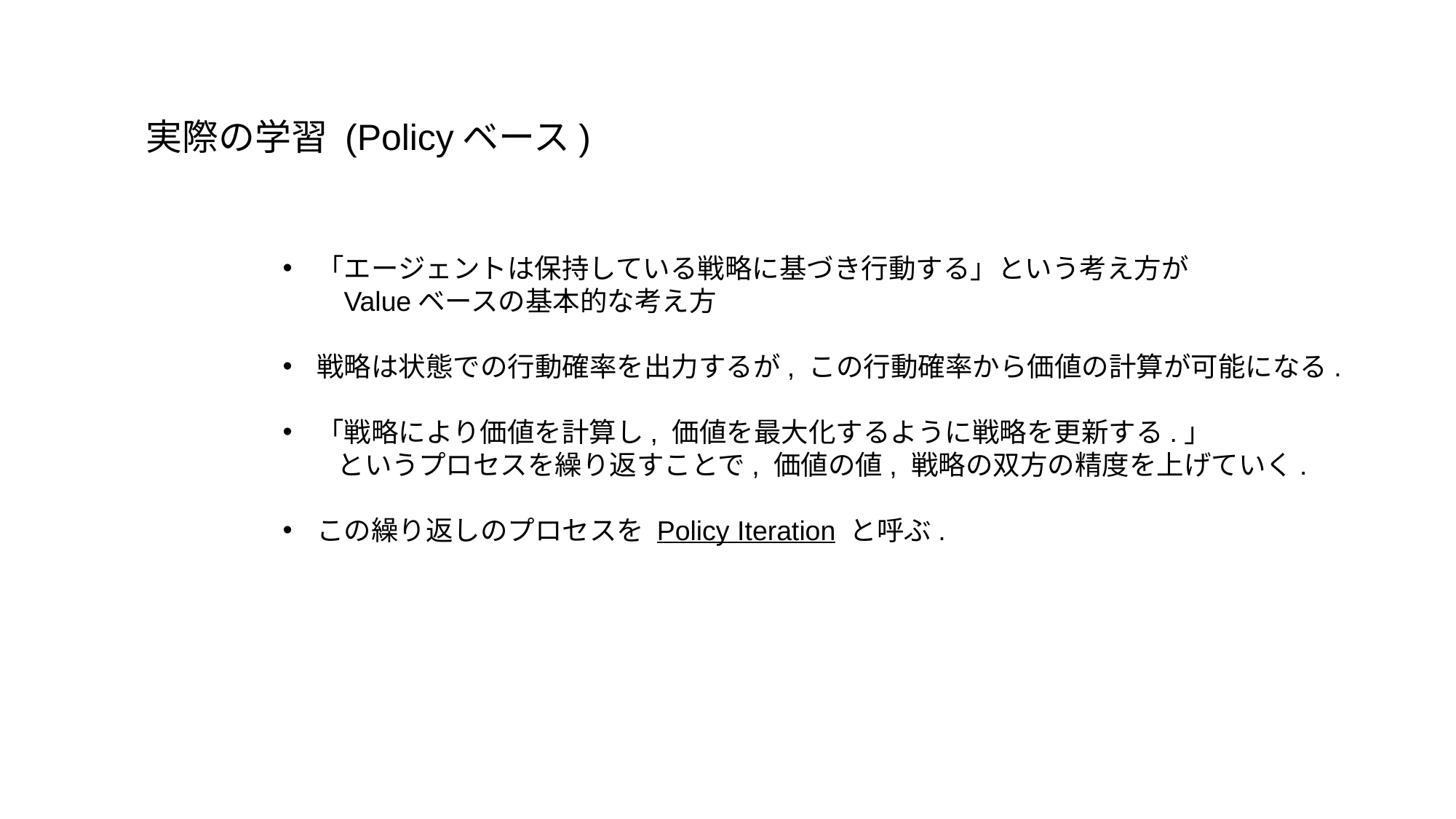

実際の学習 (Policyベース)
「エージェントは保持している戦略に基づき行動する」という考え方が
　　Valueベースの基本的な考え方

戦略は状態での行動確率を出力するが, この行動確率から価値の計算が可能になる.

「戦略により価値を計算し, 価値を最大化するように戦略を更新する.」
　　というプロセスを繰り返すことで, 価値の値, 戦略の双方の精度を上げていく.

この繰り返しのプロセスを Policy Iteration と呼ぶ.